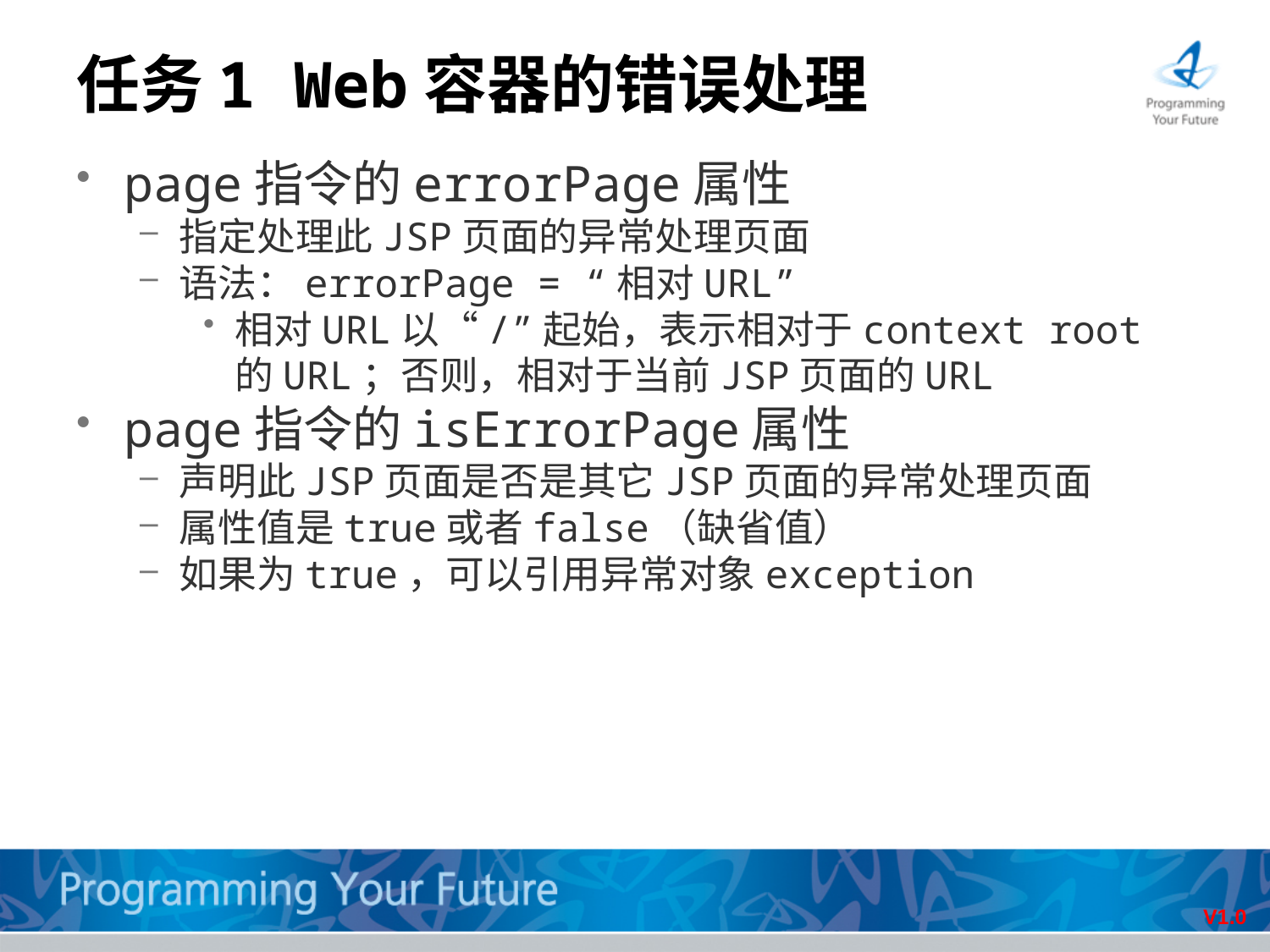

# 任务1 Web容器的错误处理
page指令的errorPage属性
指定处理此JSP页面的异常处理页面
语法：errorPage = “相对URL”
相对URL以“/”起始，表示相对于context root的URL；否则，相对于当前JSP页面的URL
page指令的isErrorPage属性
声明此JSP页面是否是其它JSP页面的异常处理页面
属性值是true或者false（缺省值）
如果为true，可以引用异常对象exception